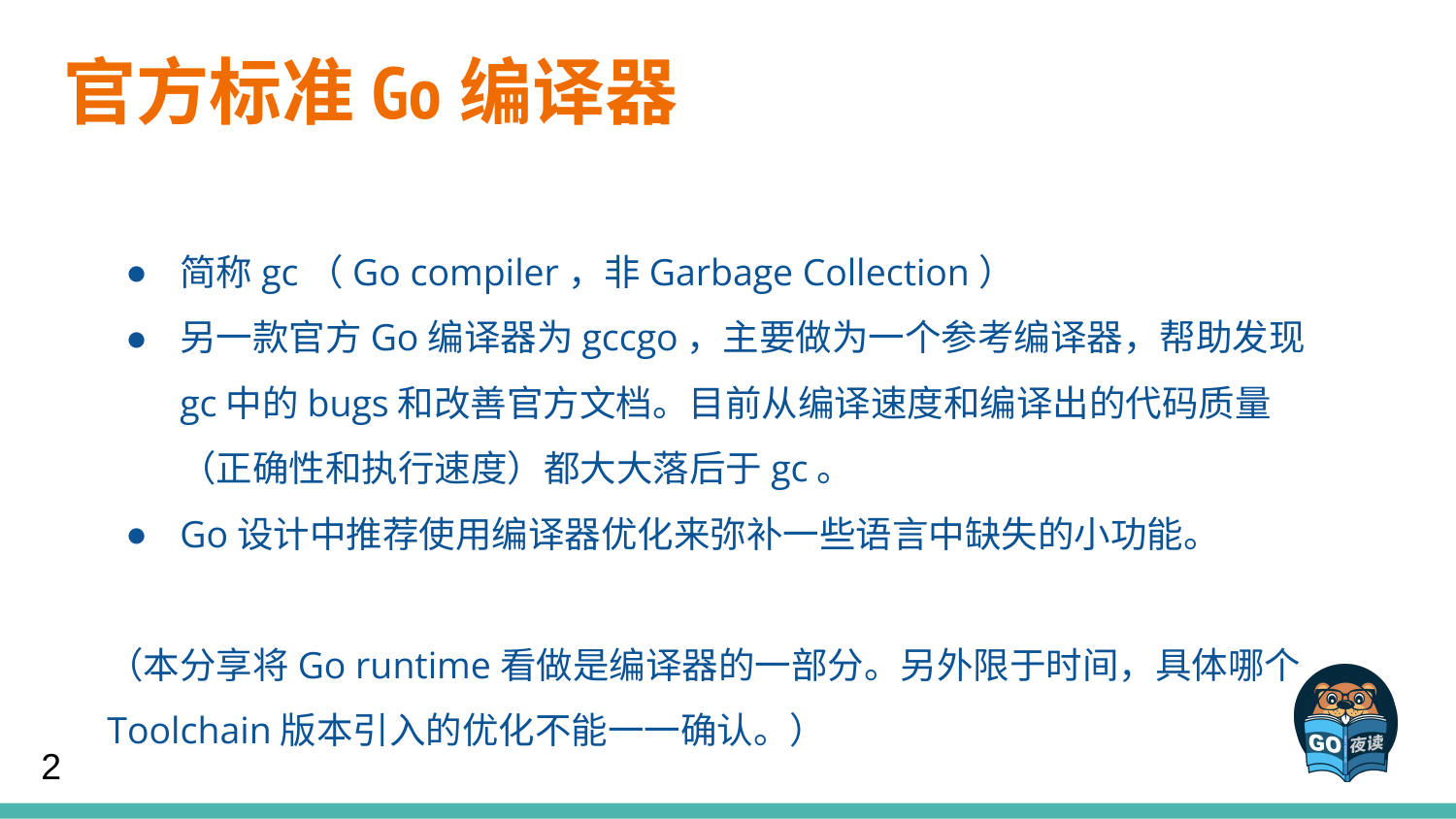

官方标准Go编译器
简称gc（Go compiler，非Garbage Collection）
另一款官方Go编译器为gccgo，主要做为一个参考编译器，帮助发现gc中的bugs和改善官方文档。目前从编译速度和编译出的代码质量（正确性和执行速度）都大大落后于gc。
Go设计中推荐使用编译器优化来弥补一些语言中缺失的小功能。

（本分享将Go runtime看做是编译器的一部分。另外限于时间，具体哪个Toolchain版本引入的优化不能一一确认。）
2